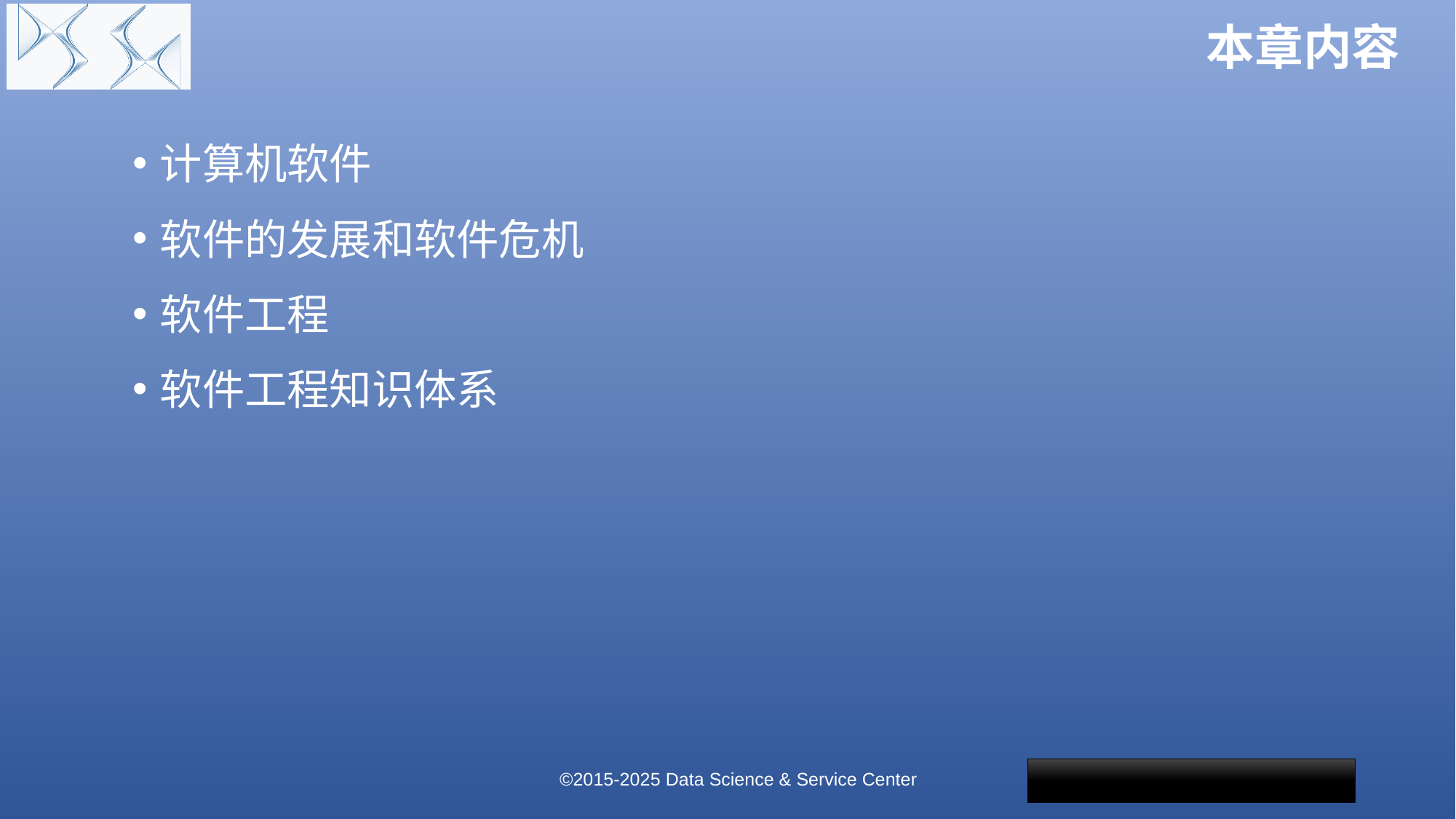

# 本章内容
计算机软件
软件的发展和软件危机
软件工程
软件工程知识体系

©2015-2025 Data Science & Service Center
2